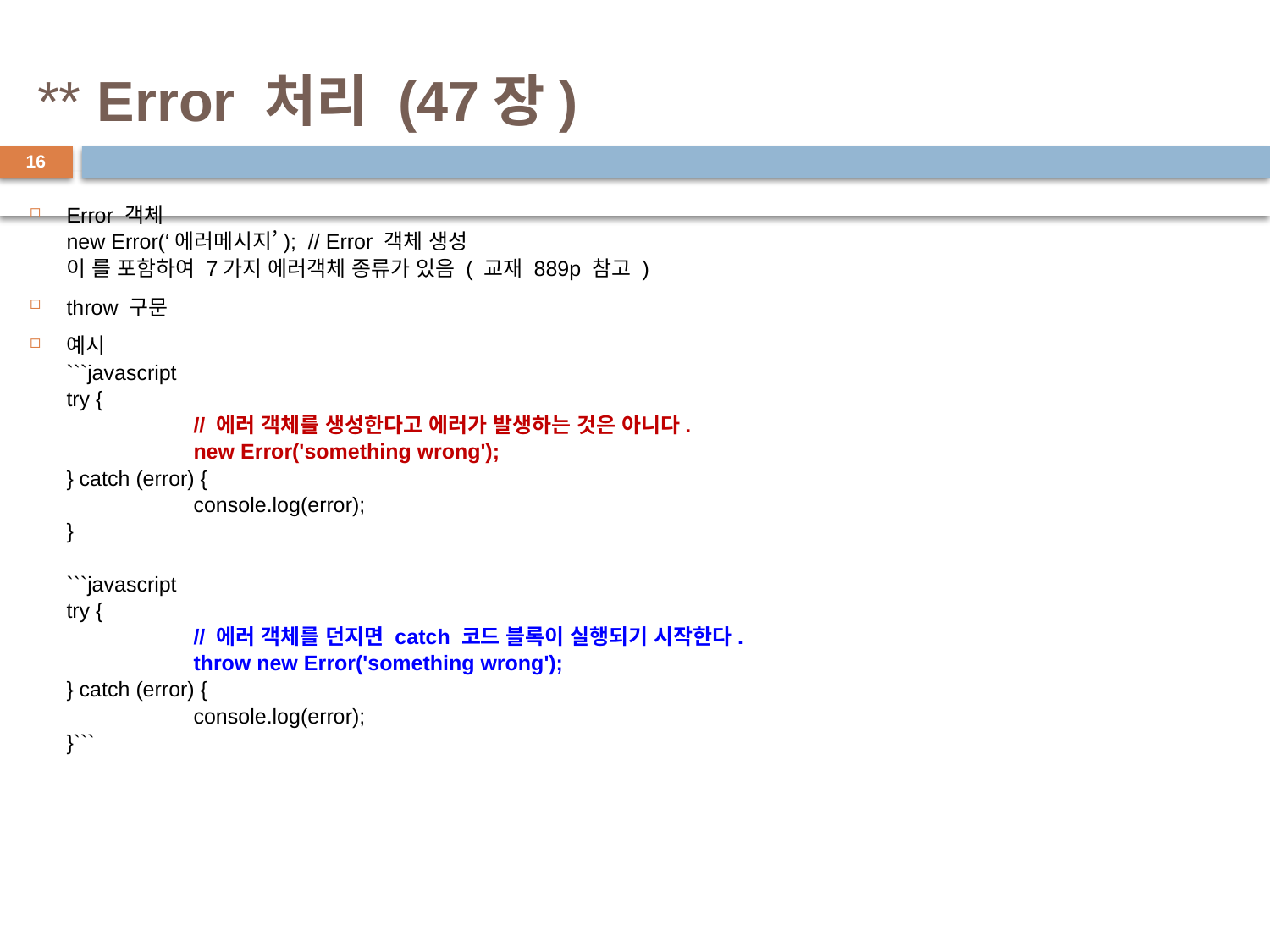

# ** Error 처리 (47장)
16
Error 객체
new Error(‘에러메시지’);  // Error 객체 생성
이 를 포함하여 7가지 에러객체 종류가 있음 ( 교재 889p 참고 )
throw 구문
예시
```javascript
try {
	// 에러 객체를 생성한다고 에러가 발생하는 것은 아니다.
	new Error('something wrong');
} catch (error) {
	console.log(error);
}
```javascript
try {
	// 에러 객체를 던지면 catch 코드 블록이 실행되기 시작한다.
	throw new Error('something wrong');
} catch (error) {
	console.log(error);
}```